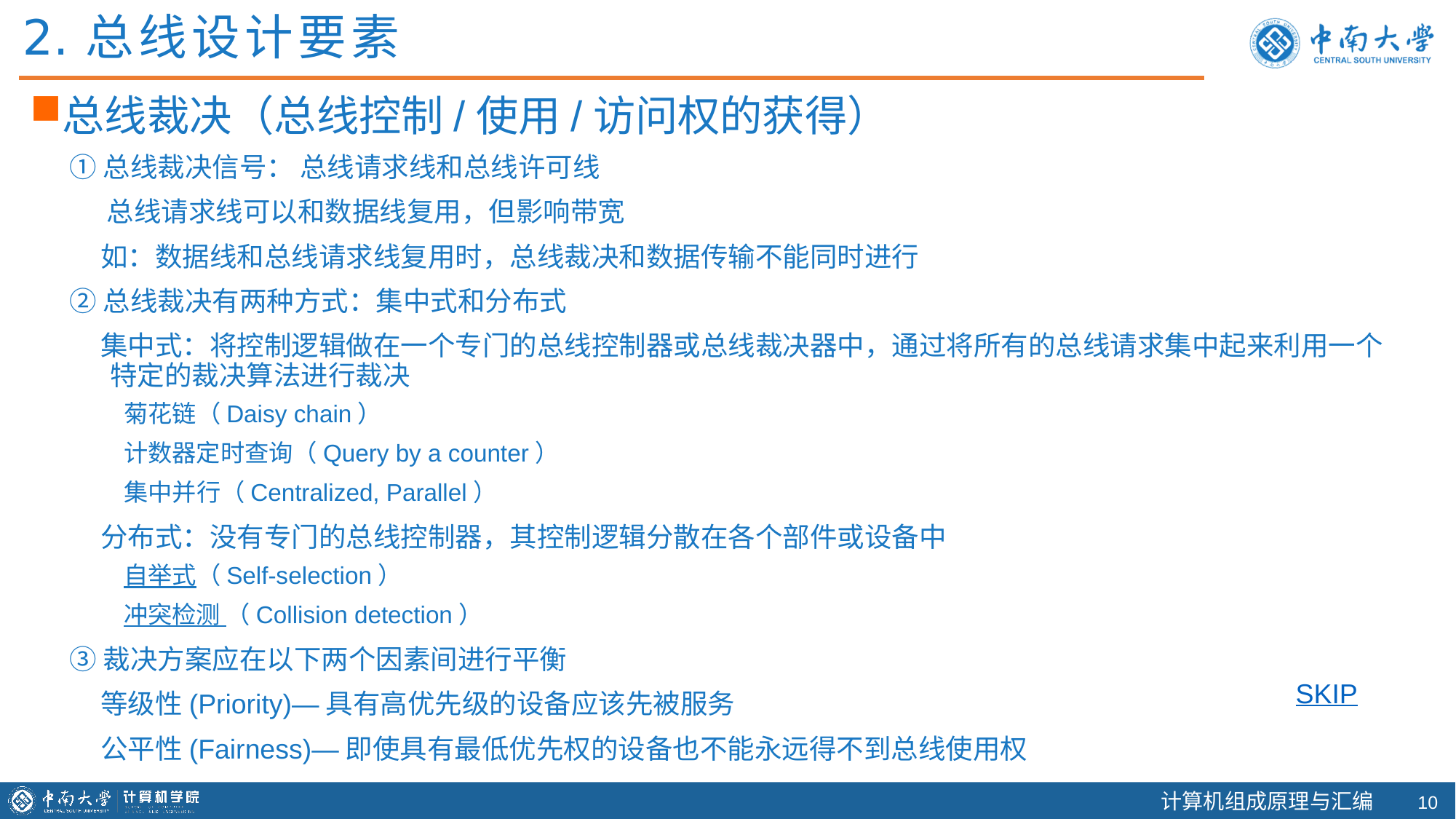

2.总线设计要素

总线裁决（总线控制/使用/访问权的获得）
①总线裁决信号： 总线请求线和总线许可线
     总线请求线可以和数据线复用，但影响带宽
    如：数据线和总线请求线复用时，总线裁决和数据传输不能同时进行
②总线裁决有两种方式：集中式和分布式
    集中式：将控制逻辑做在一个专门的总线控制器或总线裁决器中，通过将所有的总线请求集中起来利用一个特定的裁决算法进行裁决
菊花链（Daisy chain）
计数器定时查询（Query by a counter）
集中并行（Centralized, Parallel）
    分布式：没有专门的总线控制器，其控制逻辑分散在各个部件或设备中
自举式（Self-selection）
冲突检测 （Collision detection）
③裁决方案应在以下两个因素间进行平衡
    等级性(Priority)—具有高优先级的设备应该先被服务
    公平性(Fairness)—即使具有最低优先权的设备也不能永远得不到总线使用权
SKIP
10